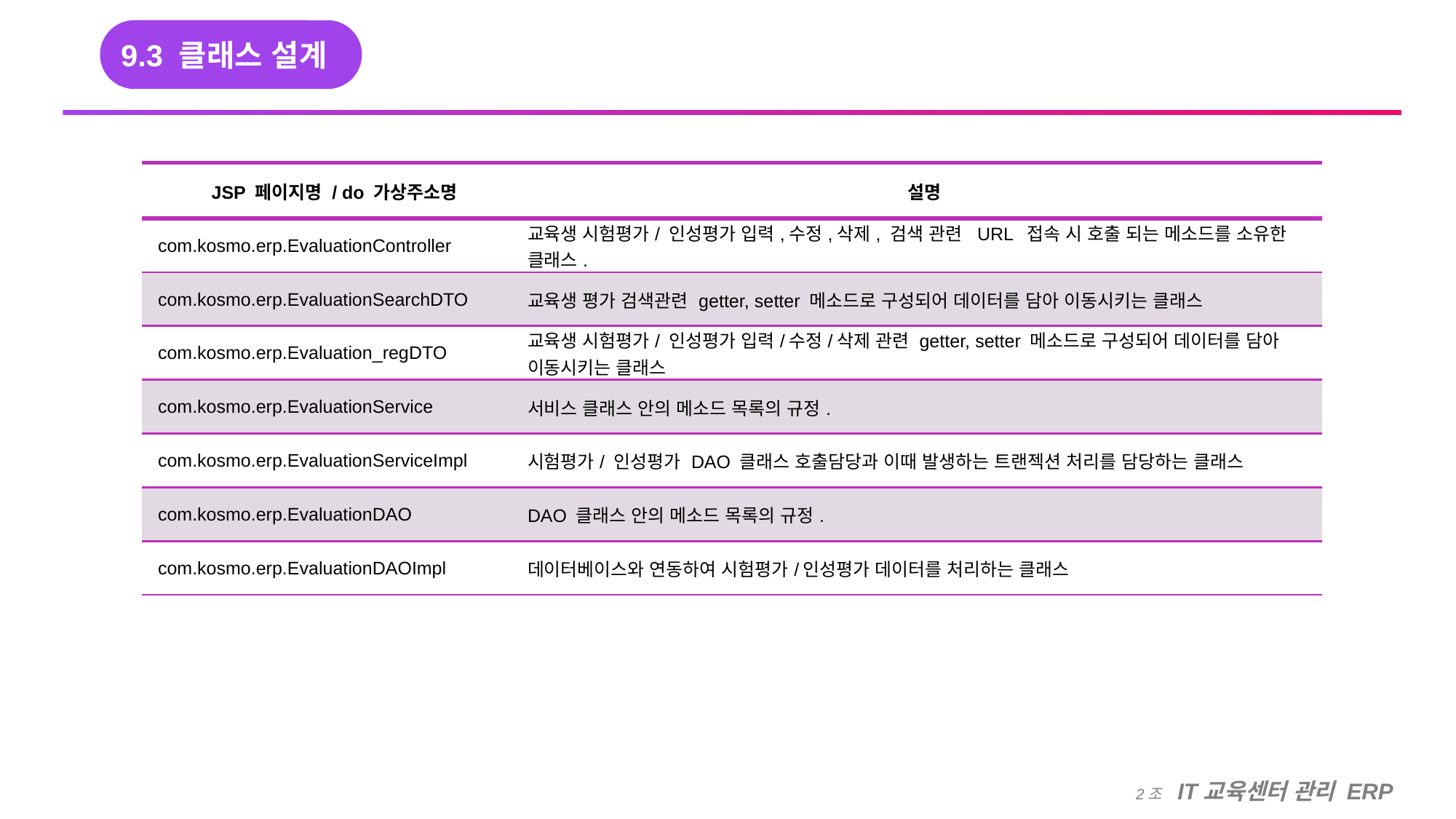

9.3 클래스 설계

| JSP 페이지명 / do 가상주소명 | 설명 |
| --- | --- |
| com.kosmo.erp.EvaluationController | 교육생 시험평가/ 인성평가 입력,수정,삭제, 검색 관련 URL 접속 시 호출 되는 메소드를 소유한 클래스. |
| com.kosmo.erp.EvaluationSearchDTO | 교육생 평가 검색관련 getter, setter 메소드로 구성되어 데이터를 담아 이동시키는 클래스 |
| com.kosmo.erp.Evaluation\_regDTO | 교육생 시험평가/ 인성평가 입력/수정/삭제 관련 getter, setter 메소드로 구성되어 데이터를 담아 이동시키는 클래스 |
| com.kosmo.erp.EvaluationService | 서비스 클래스 안의 메소드 목록의 규정. |
| com.kosmo.erp.EvaluationServiceImpl | 시험평가/ 인성평가 DAO 클래스 호출담당과 이때 발생하는 트랜젝션 처리를 담당하는 클래스 |
| com.kosmo.erp.EvaluationDAO | DAO 클래스 안의 메소드 목록의 규정. |
| com.kosmo.erp.EvaluationDAOImpl | 데이터베이스와 연동하여 시험평가/인성평가 데이터를 처리하는 클래스 |
2조 IT교육센터 관리 ERP